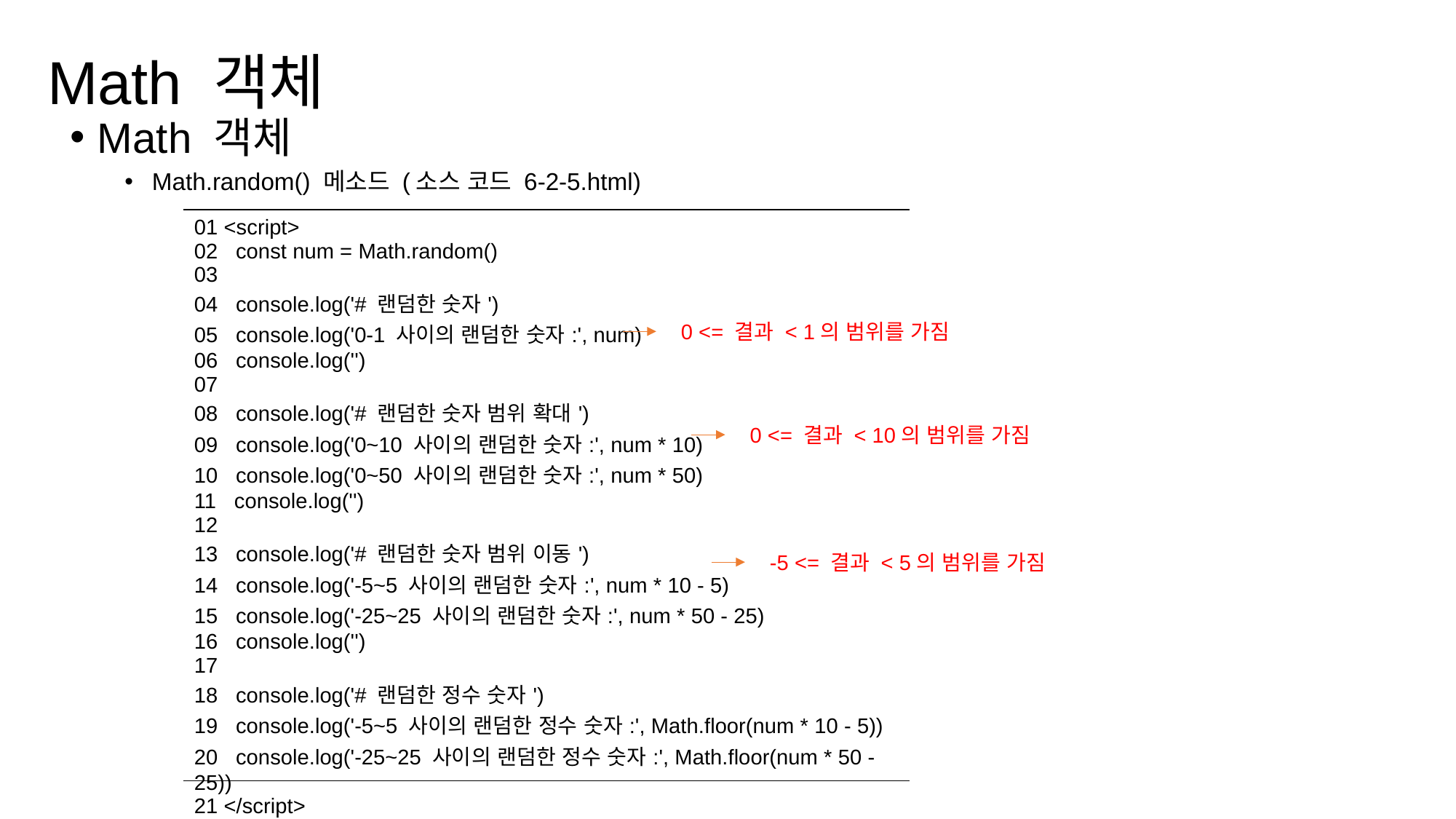

Math 객체
Math 객체
Math.random() 메소드 (소스 코드 6-2-5.html)

| 01 <script> 02 const num = Math.random() 03 04 console.log('# 랜덤한 숫자') 05 console.log('0-1 사이의 랜덤한 숫자:', num) 06 console.log('') 07 08 console.log('# 랜덤한 숫자 범위 확대') 09 console.log('0~10 사이의 랜덤한 숫자:', num \* 10) 10 console.log('0~50 사이의 랜덤한 숫자:', num \* 50) 11 console.log('') 12 13 console.log('# 랜덤한 숫자 범위 이동') 14 console.log('-5~5 사이의 랜덤한 숫자:', num \* 10 - 5) 15 console.log('-25~25 사이의 랜덤한 숫자:', num \* 50 - 25) 16 console.log('') 17 18 console.log('# 랜덤한 정수 숫자') 19 console.log('-5~5 사이의 랜덤한 정수 숫자:', Math.floor(num \* 10 - 5)) 20 console.log('-25~25 사이의 랜덤한 정수 숫자:', Math.floor(num \* 50 - 25)) 21 </script> |
| --- |
0 <= 결과 < 1의 범위를 가짐
0 <= 결과 < 10의 범위를 가짐
-5 <= 결과 < 5의 범위를 가짐